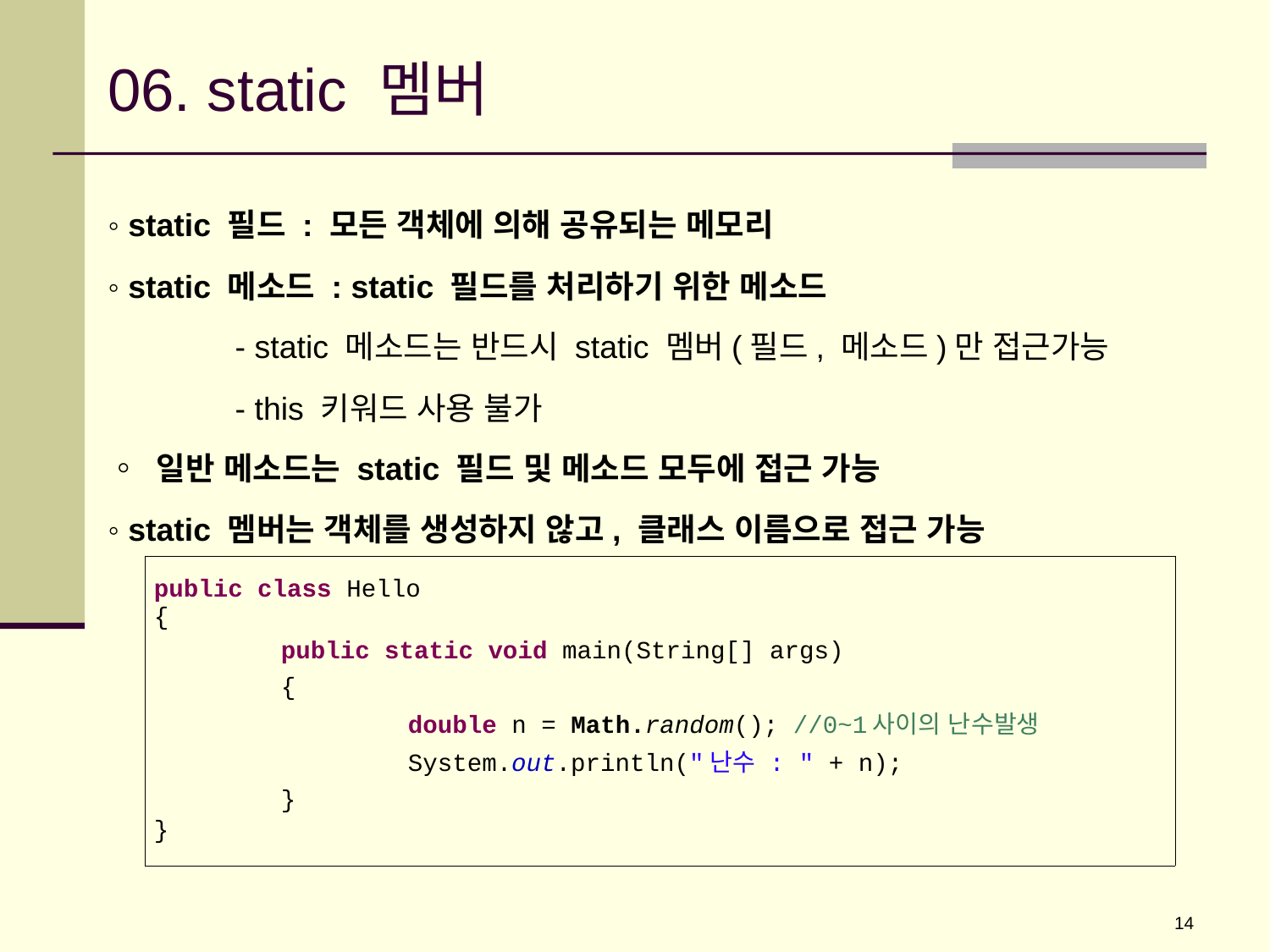

# 06. static 멤버
◦ static 필드 : 모든 객체에 의해 공유되는 메모리
◦ static 메소드 : static 필드를 처리하기 위한 메소드
	- static 메소드는 반드시 static 멤버(필드, 메소드)만 접근가능
	- this 키워드 사용 불가
◦ 일반 메소드는 static 필드 및 메소드 모두에 접근 가능
◦ static 멤버는 객체를 생성하지 않고, 클래스 이름으로 접근 가능

| public class Hello { public static void main(String[] args) { double n = Math.random(); //0~1사이의 난수발생 System.out.println("난수 : " + n); } } |
| --- |
14